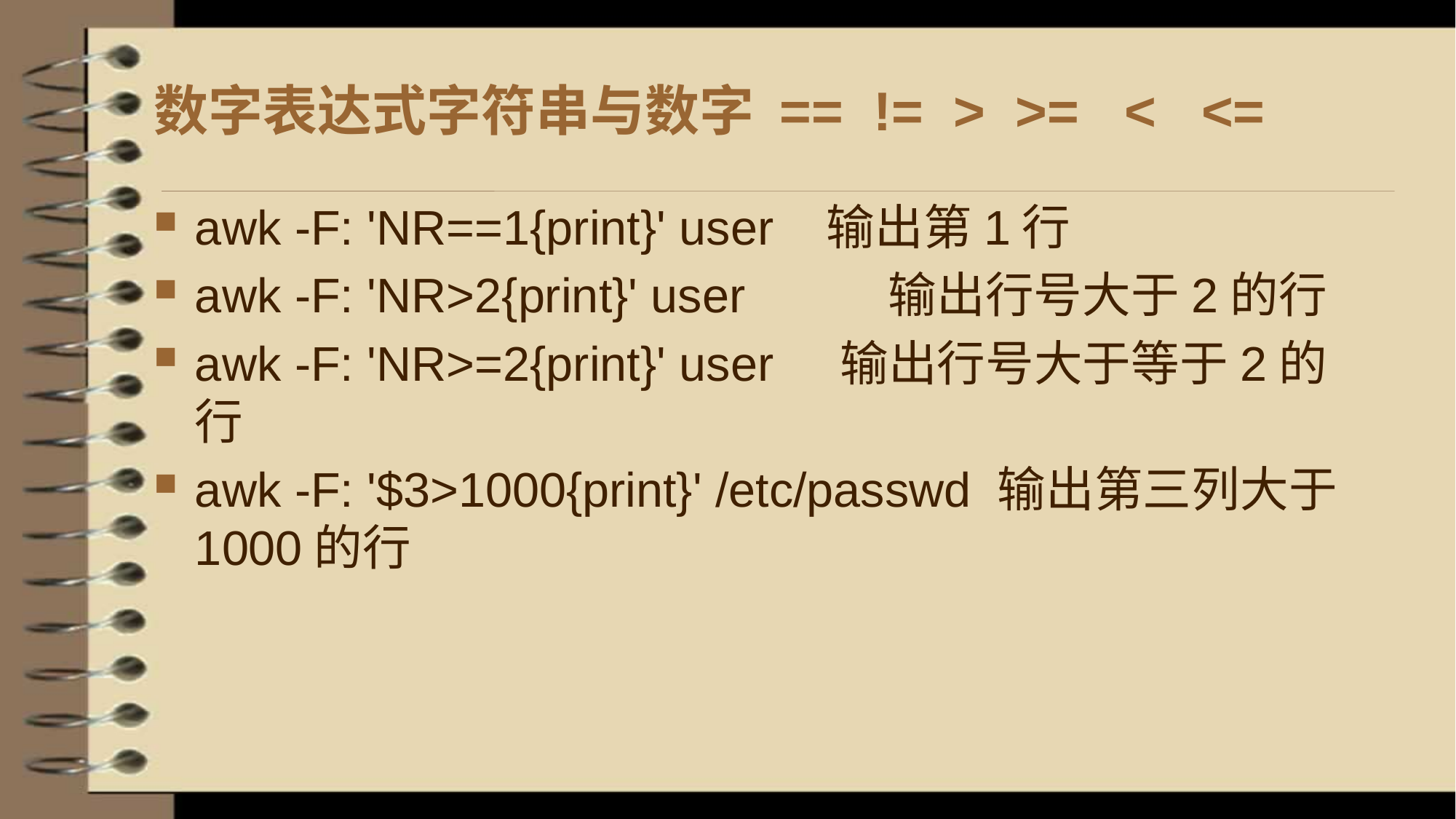

# 数字表达式字符串与数字 ==  !=  >  >=   <   <=
awk -F: 'NR==1{print}' user   输出第1行
awk -F: 'NR>2{print}' user 	  输出行号大于2的行
awk -F: 'NR>=2{print}' user    输出行号大于等于2的行
awk -F: '$3>1000{print}' /etc/passwd 输出第三列大于1000的行